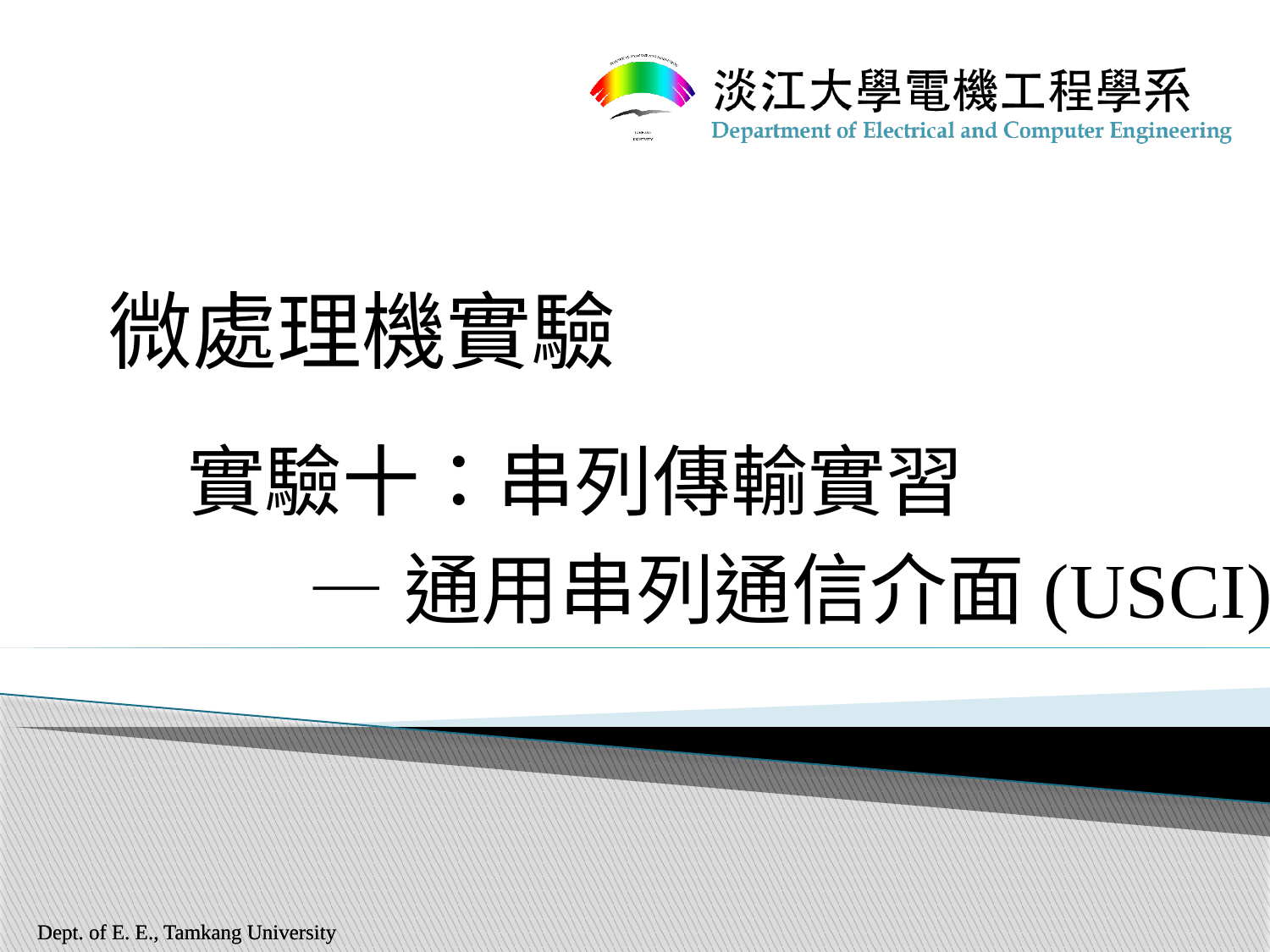

# 微處理機實驗
實驗十：串列傳輸實習
—通用串列通信介面(USCI)
Dept. of E. E., Tamkang University